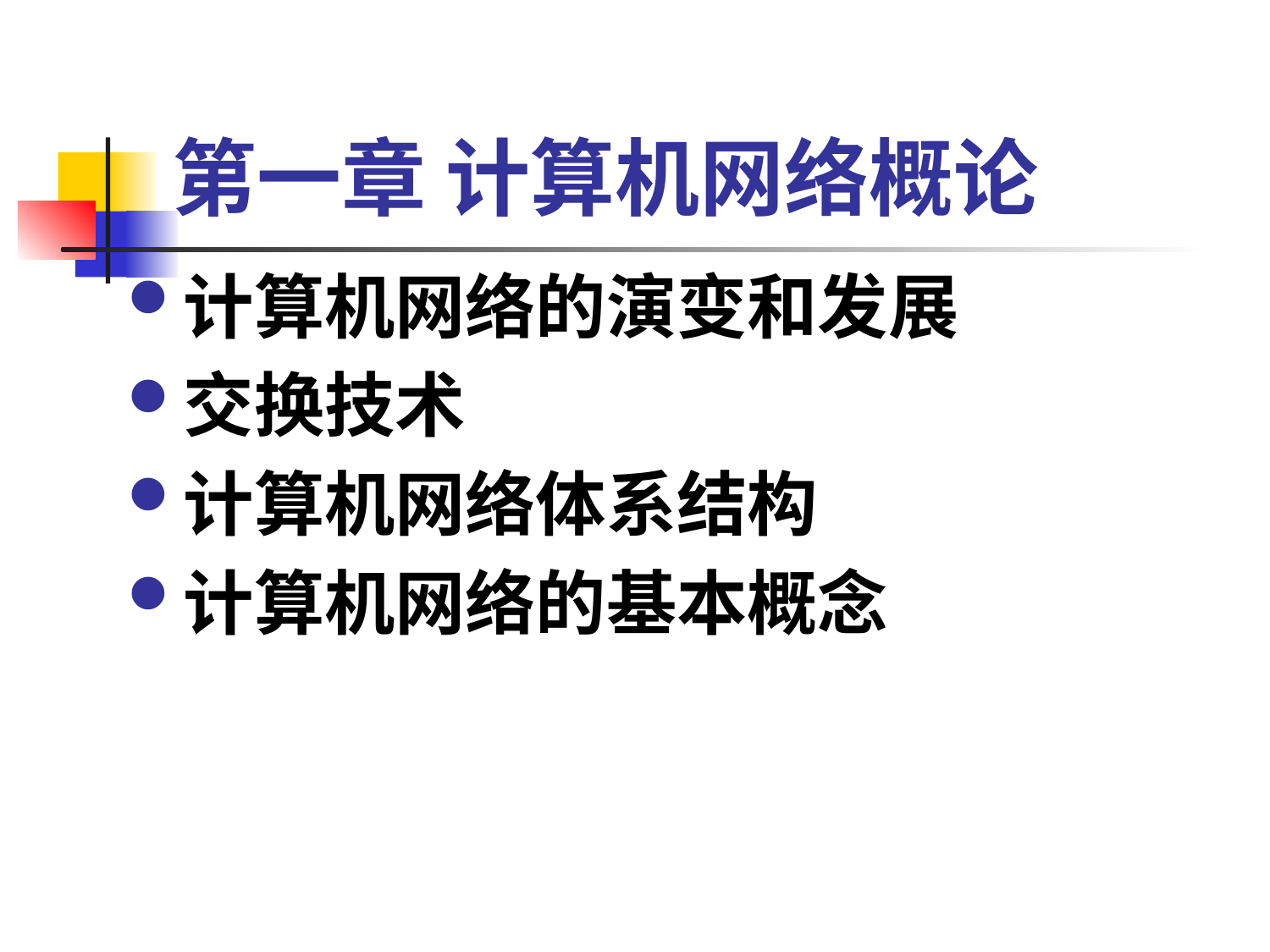

# 第一章 计算机网络概论
计算机网络的演变和发展
交换技术
计算机网络体系结构
计算机网络的基本概念